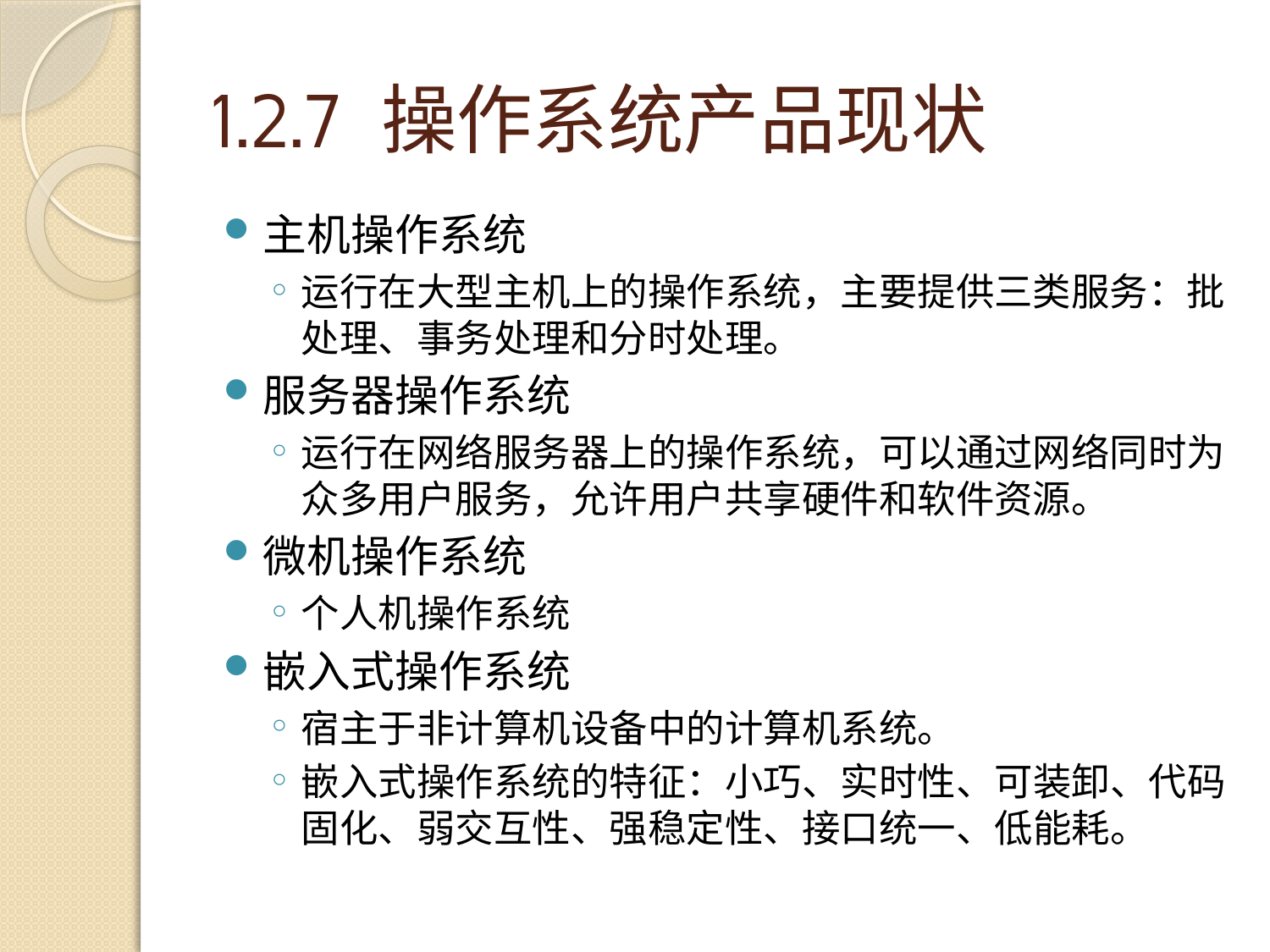

# 1.2.7 操作系统产品现状
主机操作系统
运行在大型主机上的操作系统，主要提供三类服务：批处理、事务处理和分时处理。
服务器操作系统
运行在网络服务器上的操作系统，可以通过网络同时为众多用户服务，允许用户共享硬件和软件资源。
微机操作系统
个人机操作系统
嵌入式操作系统
宿主于非计算机设备中的计算机系统。
嵌入式操作系统的特征：小巧、实时性、可装卸、代码固化、弱交互性、强稳定性、接口统一、低能耗。